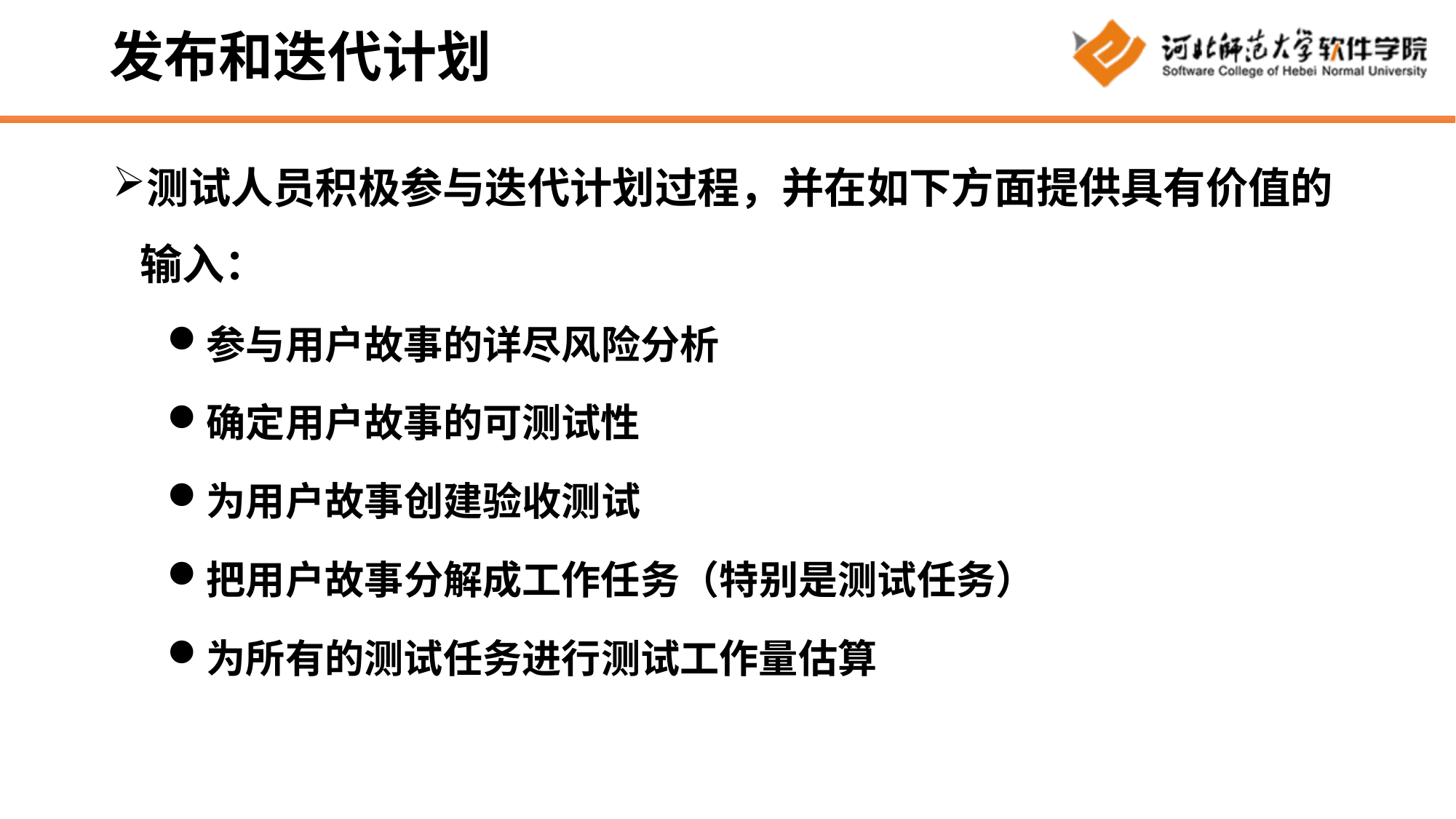

# 发布和迭代计划
测试人员积极参与迭代计划过程，并在如下方面提供具有价值的输入：
参与用户故事的详尽风险分析
确定用户故事的可测试性
为用户故事创建验收测试
把用户故事分解成工作任务（特别是测试任务）
为所有的测试任务进行测试工作量估算